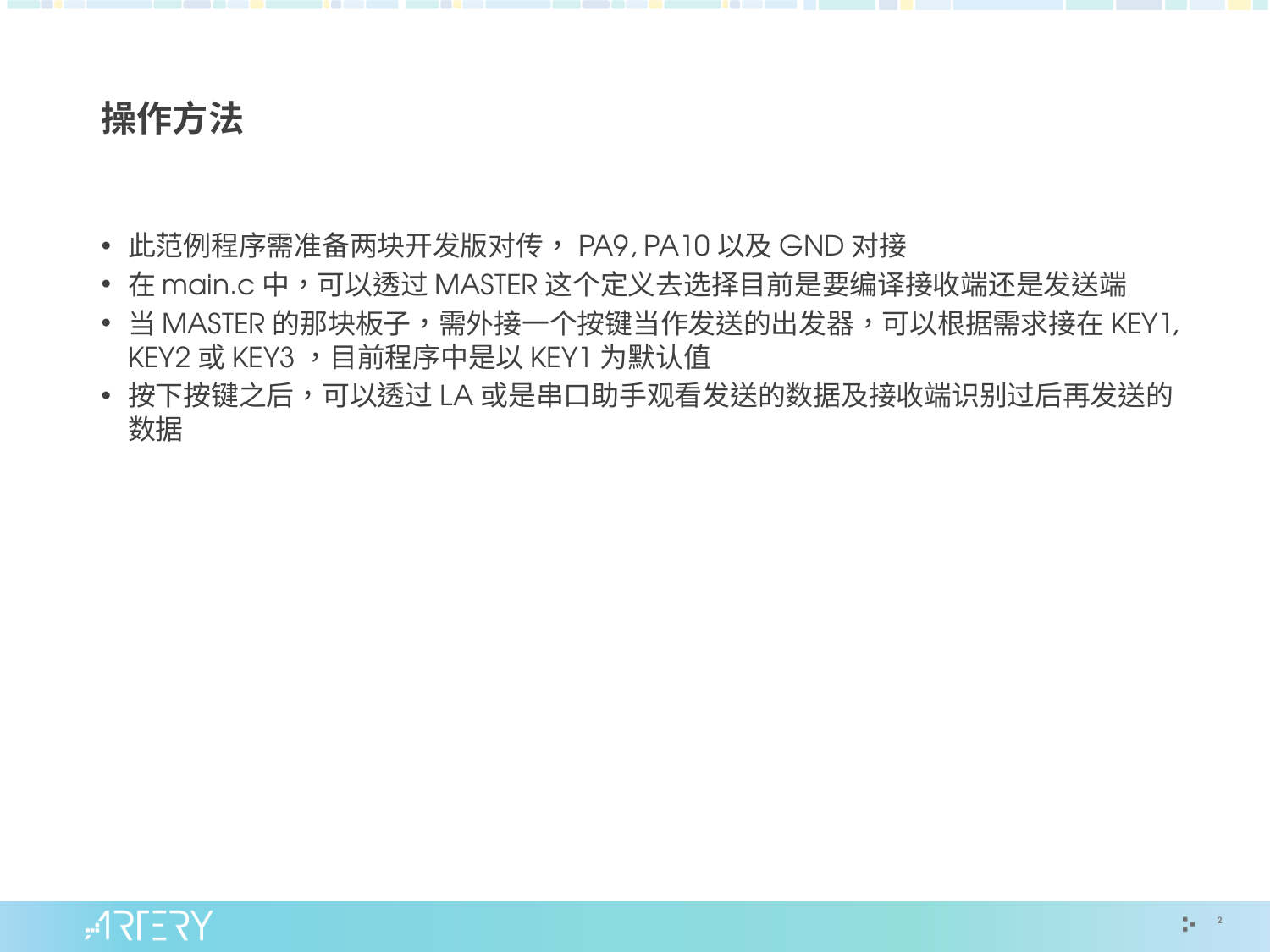

# 操作方法
此范例程序需准备两块开发版对传，PA9, PA10以及GND对接
在main.c中，可以透过MASTER这个定义去选择目前是要编译接收端还是发送端
当MASTER的那块板子，需外接一个按键当作发送的出发器，可以根据需求接在KEY1, KEY2或KEY3，目前程序中是以KEY1为默认值
按下按键之后，可以透过LA或是串口助手观看发送的数据及接收端识别过后再发送的数据